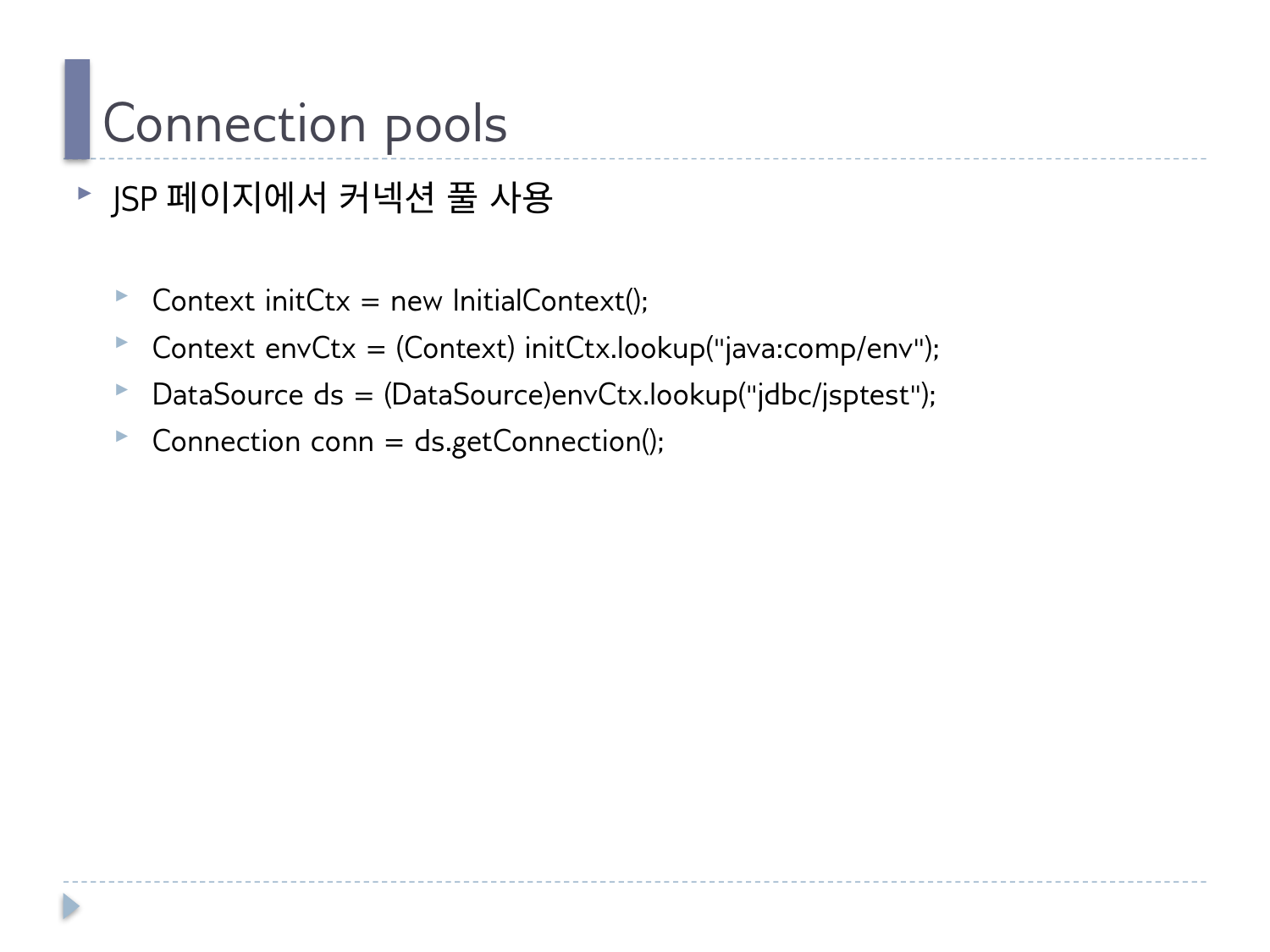

# Connection pools
JSP페이지에서 커넥션 풀 사용

Context initCtx = new InitialContext();
Context envCtx = (Context) initCtx.lookup("java:comp/env");
DataSource ds = (DataSource)envCtx.lookup("jdbc/jsptest");
Connection conn = ds.getConnection();